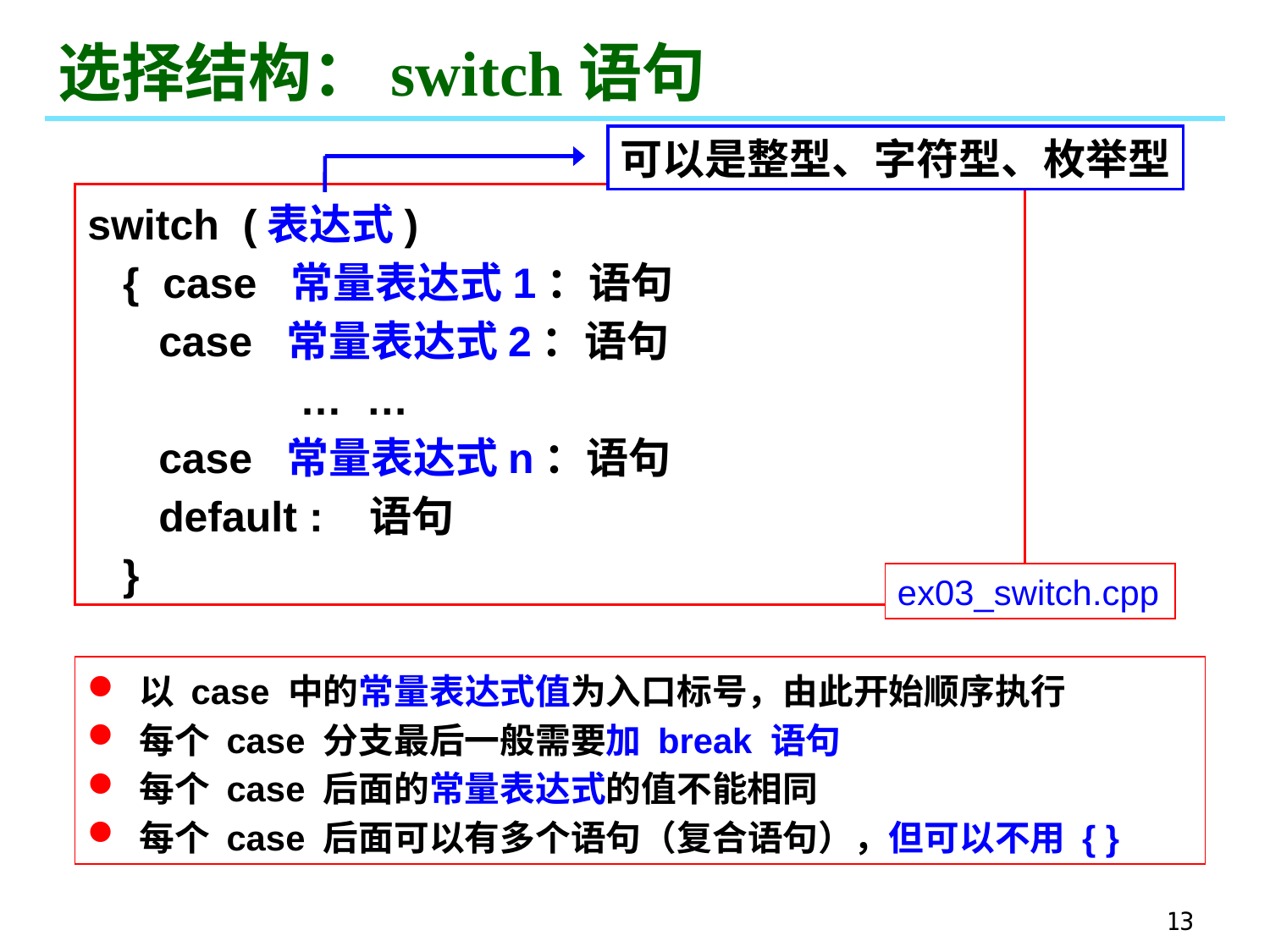

# 选择结构：switch语句
可以是整型、字符型、枚举型

switch  (表达式)
   {  case  常量表达式1：语句
      case  常量表达式2：语句
                  …  …
      case  常量表达式n：语句
      default :   语句
   }
ex03_switch.cpp
 以 case 中的常量表达式值为入口标号，由此开始顺序执行
 每个 case 分支最后一般需要加 break 语句
 每个 case 后面的常量表达式的值不能相同
 每个 case 后面可以有多个语句（复合语句），但可以不用 { }
13